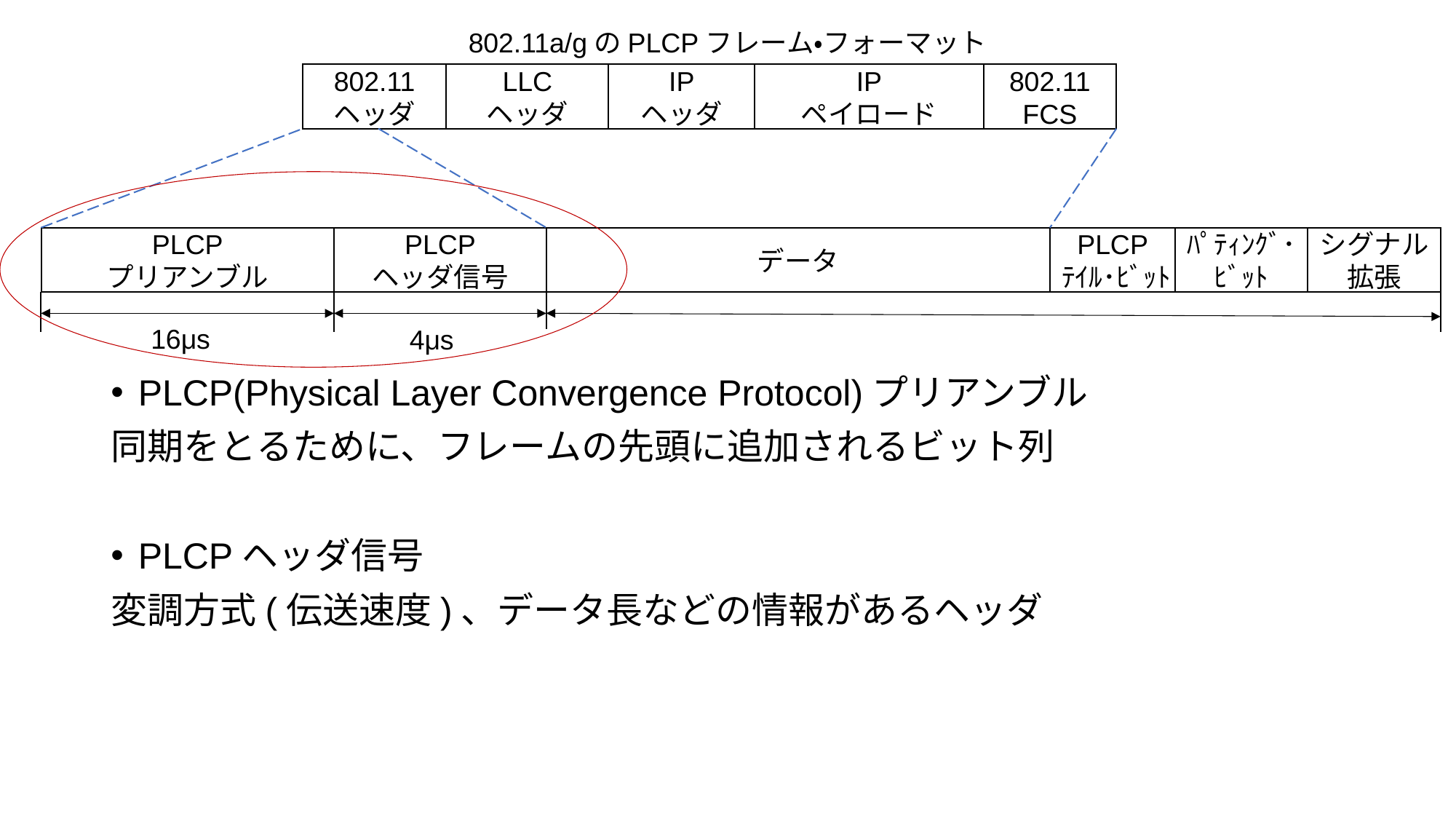

802.11a/gのPLCPフレーム・フォーマット
802.11
ヘッダ
LLC
ヘッダ
IP
ヘッダ
IP
ペイロード
802.11
FCS

PLCP
プリアンブル
PLCP
ヘッダ信号
データ
PLCP
ﾃｲﾙ･ﾋﾞｯﾄ
ﾊﾟﾃｨﾝｸﾞ･
ﾋﾞｯﾄ
シグナル
拡張
16μs
4μs
PLCP(Physical Layer Convergence Protocol)プリアンブル
同期をとるために、フレームの先頭に追加されるビット列

PLCPヘッダ信号
変調方式(伝送速度)、データ長などの情報があるヘッダ